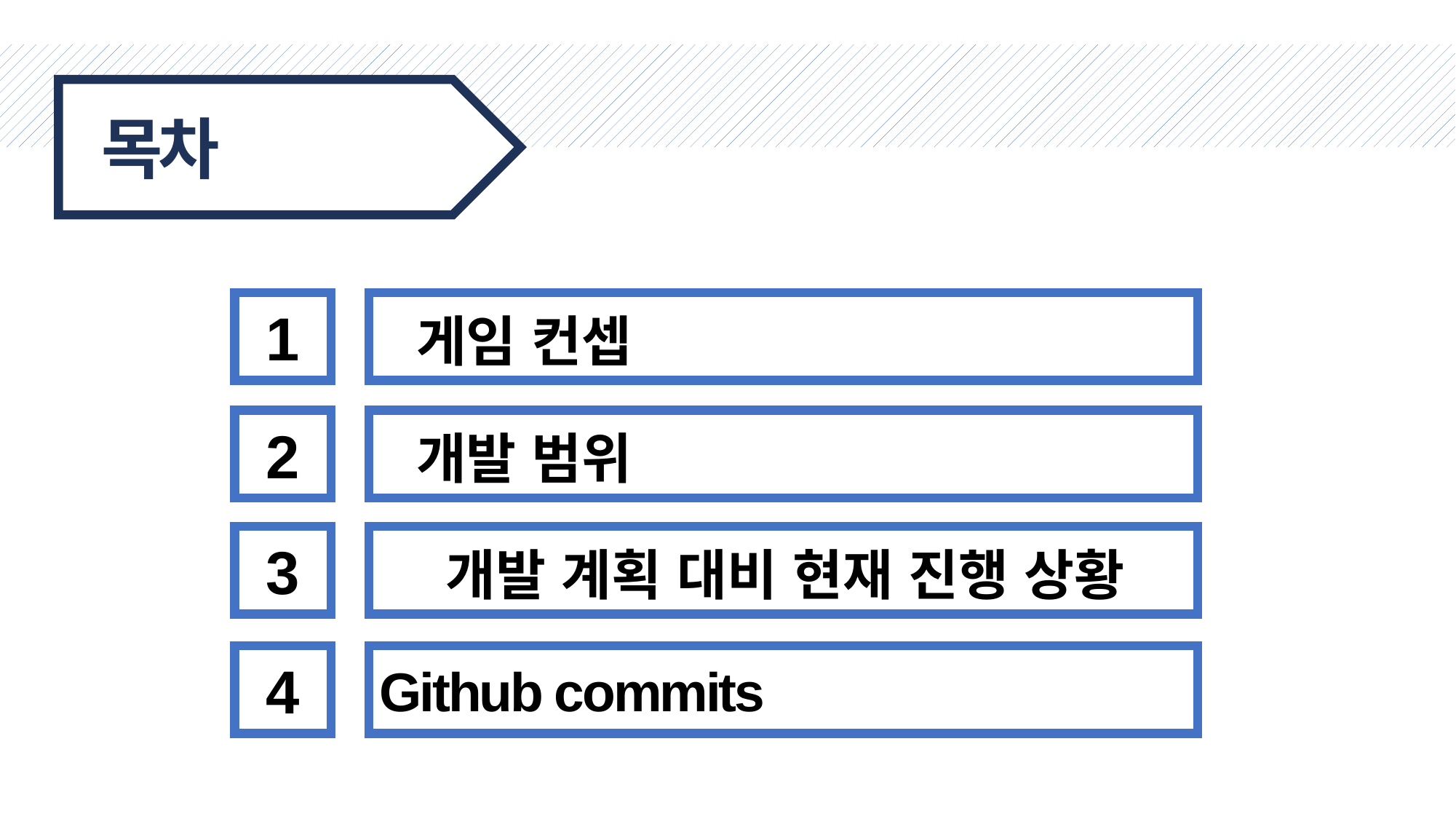

목차

1
게임 컨셉

2
개발 범위

3
개발 계획 대비 현재 진행 상황
Github commits
4